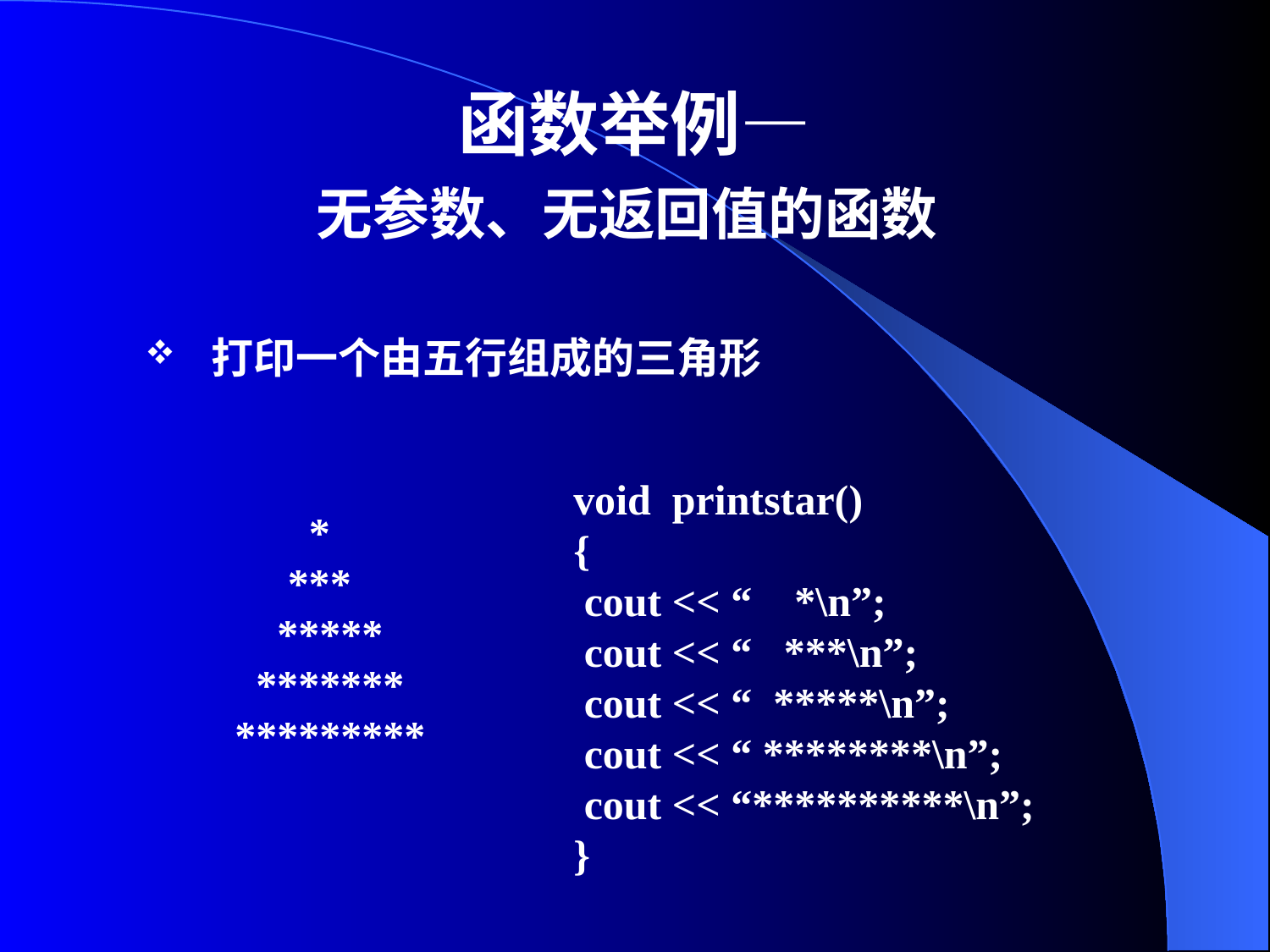

# 函数举例— 无参数、无返回值的函数
打印一个由五行组成的三角形
void  printstar()
{
 cout << “    *\n”;
 cout << “   ***\n”;
 cout << “  *****\n”;
 cout << “ ********\n”;
 cout << “**********\n”;
}
                        *
          ***
         *****
       *******
     *********